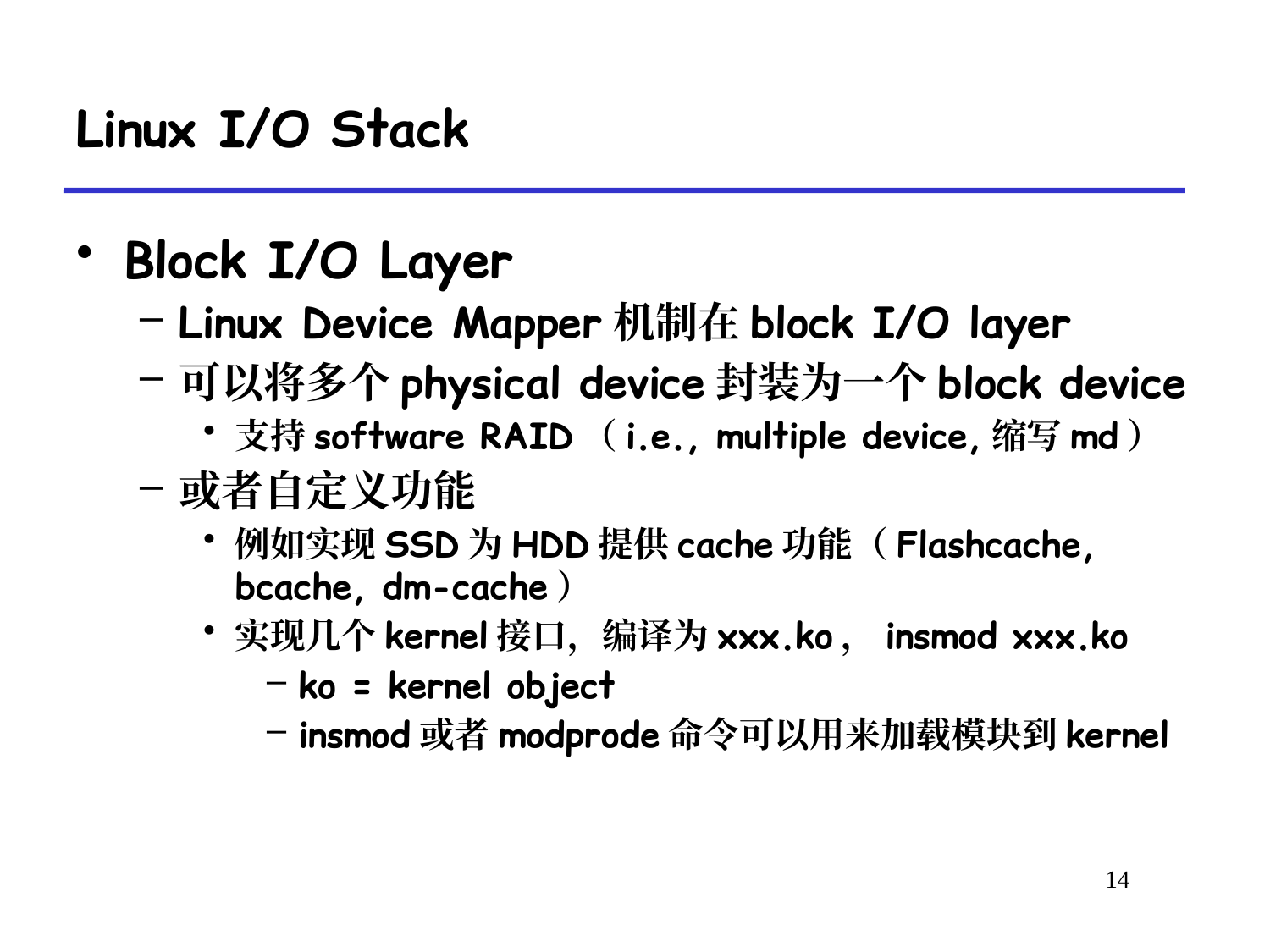

# Linux I/O Stack
Block I/O Layer
Linux Device Mapper机制在block I/O layer
可以将多个physical device封装为一个block device
支持software RAID（i.e., multiple device,缩写md）
或者自定义功能
例如实现SSD为HDD提供cache功能（Flashcache, bcache, dm-cache）
实现几个kernel接口，编译为xxx.ko，insmod xxx.ko
ko = kernel object
insmod或者modprode命令可以用来加载模块到kernel

14